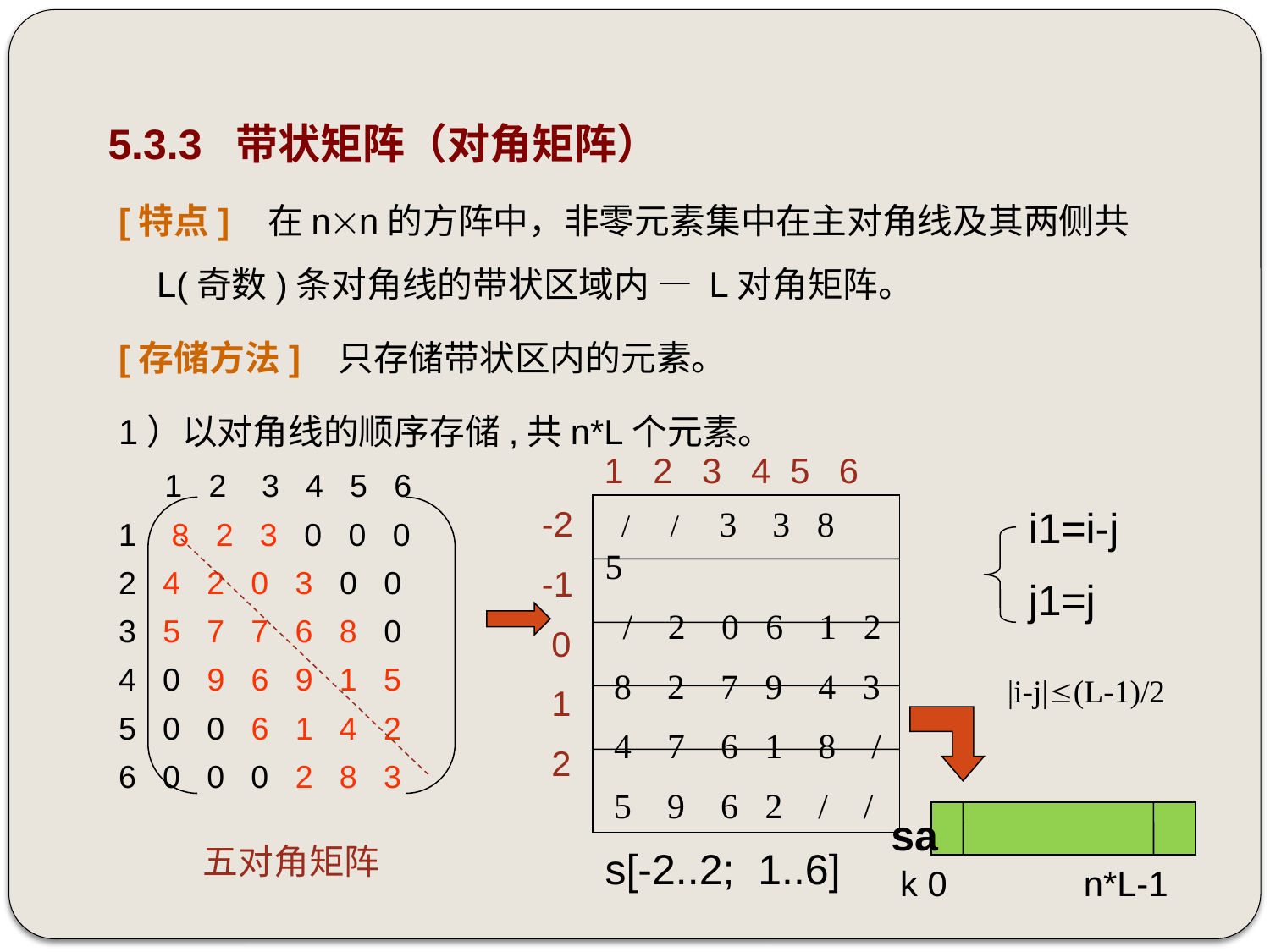

# 5.3.3  带状矩阵（对角矩阵）
[特点]   在n×n的方阵中，非零元素集中在主对角线及其两侧共L(奇数)条对角线的带状区域内 — L对角矩阵。
[存储方法]   只存储带状区内的元素。
1）以对角线的顺序存储,共n*L个元素。
     1   2    3   4   5   6
1    8   2   3   0   0   0
2   4   2   0   3   0   0
3   5   7   7   6   8   0
4   0   9   6   9   1   5
5   0   0   6   1   4   2
6   0   0   0   2   8   3
 1   2   3   4  5   6
-2
-1
 0
 1
 2
  /     /     3    3   8    5
  /    2    0   6    1   2
 8    2    7   9    4   3
 4    7    6   1    8    /
 5    9    6   2    /    /
i1=i-j
j1=j

|i-j|≤(L-1)/2

sa

五对角矩阵
s[-2..2;  1..6]
k 0              n*L-1